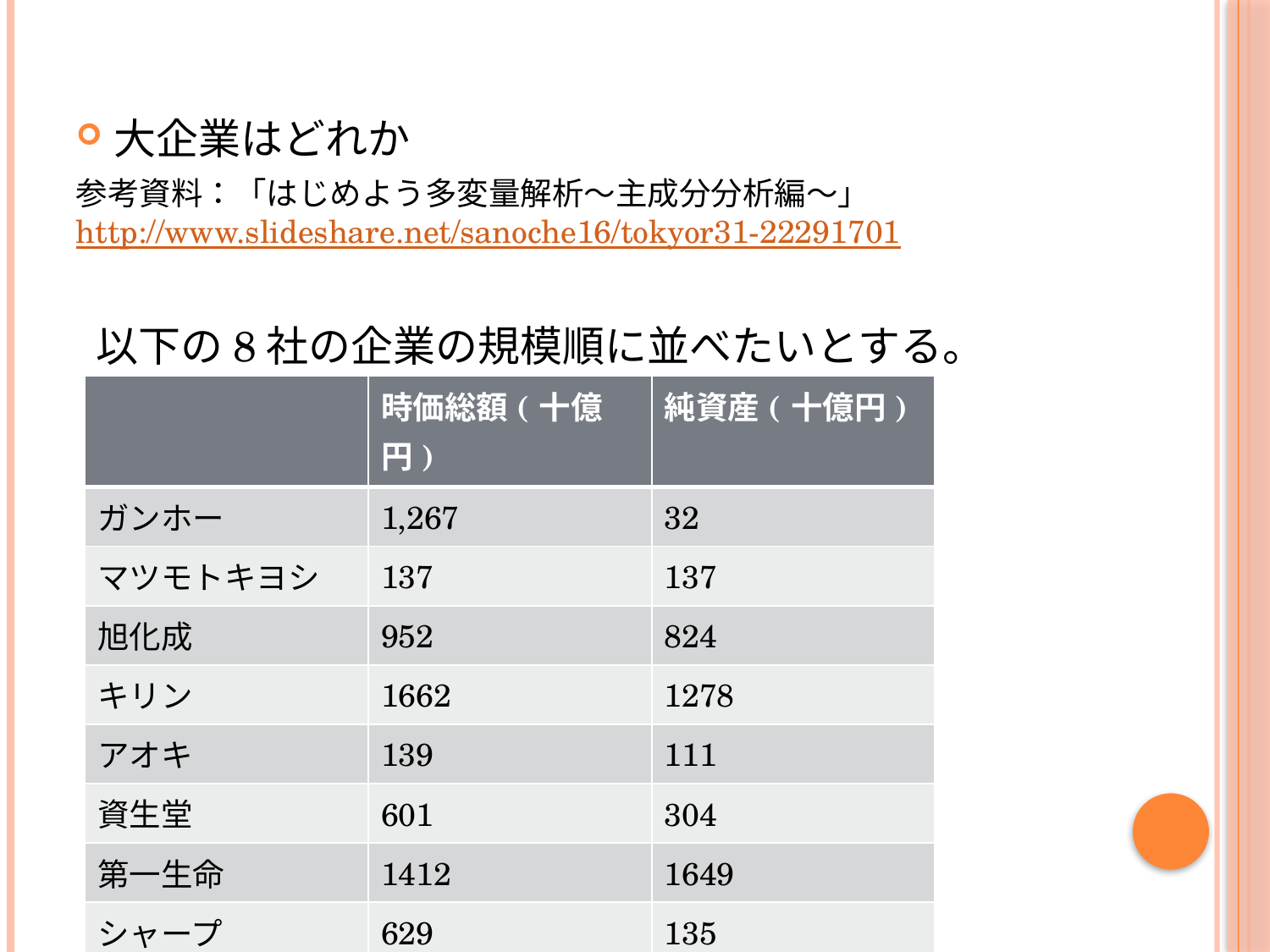

大企業はどれか
参考資料：「はじめよう多変量解析～主成分分析編～」
http://www.slideshare.net/sanoche16/tokyor31-22291701
 以下の8社の企業の規模順に並べたいとする。
|  | 時価総額(十億円) | 純資産(十億円) |
| --- | --- | --- |
| ガンホー | 1,267 | 32 |
| マツモトキヨシ | 137 | 137 |
| 旭化成 | 952 | 824 |
| キリン | 1662 | 1278 |
| アオキ | 139 | 111 |
| 資生堂 | 601 | 304 |
| 第一生命 | 1412 | 1649 |
| シャープ | 629 | 135 |